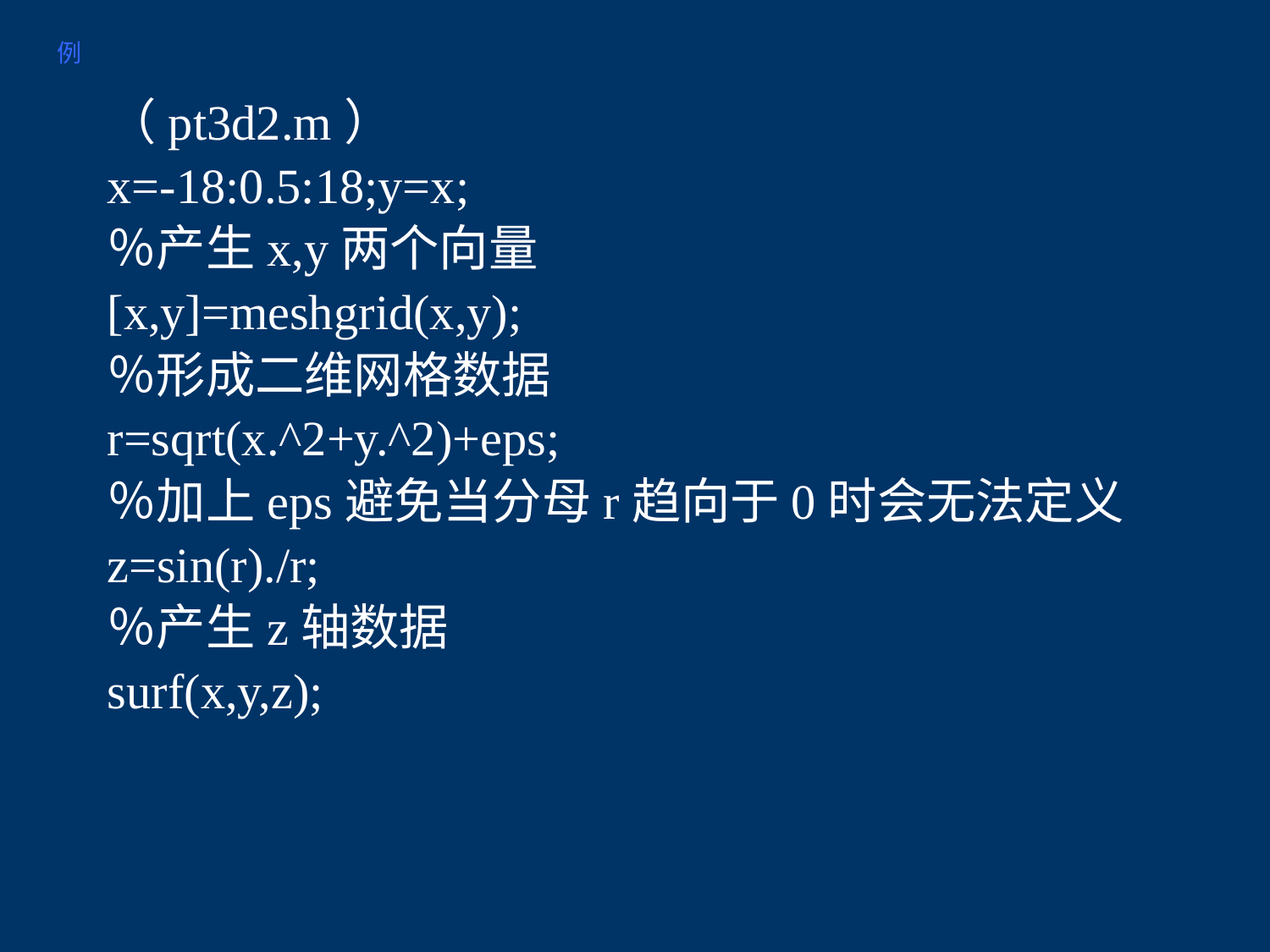

例
（pt3d2.m）
x=-18:0.5:18;y=x;
％产生x,y两个向量
[x,y]=meshgrid(x,y);
％形成二维网格数据
r=sqrt(x.^2+y.^2)+eps;
％加上eps避免当分母r趋向于0时会无法定义
z=sin(r)./r;
％产生z轴数据
surf(x,y,z);